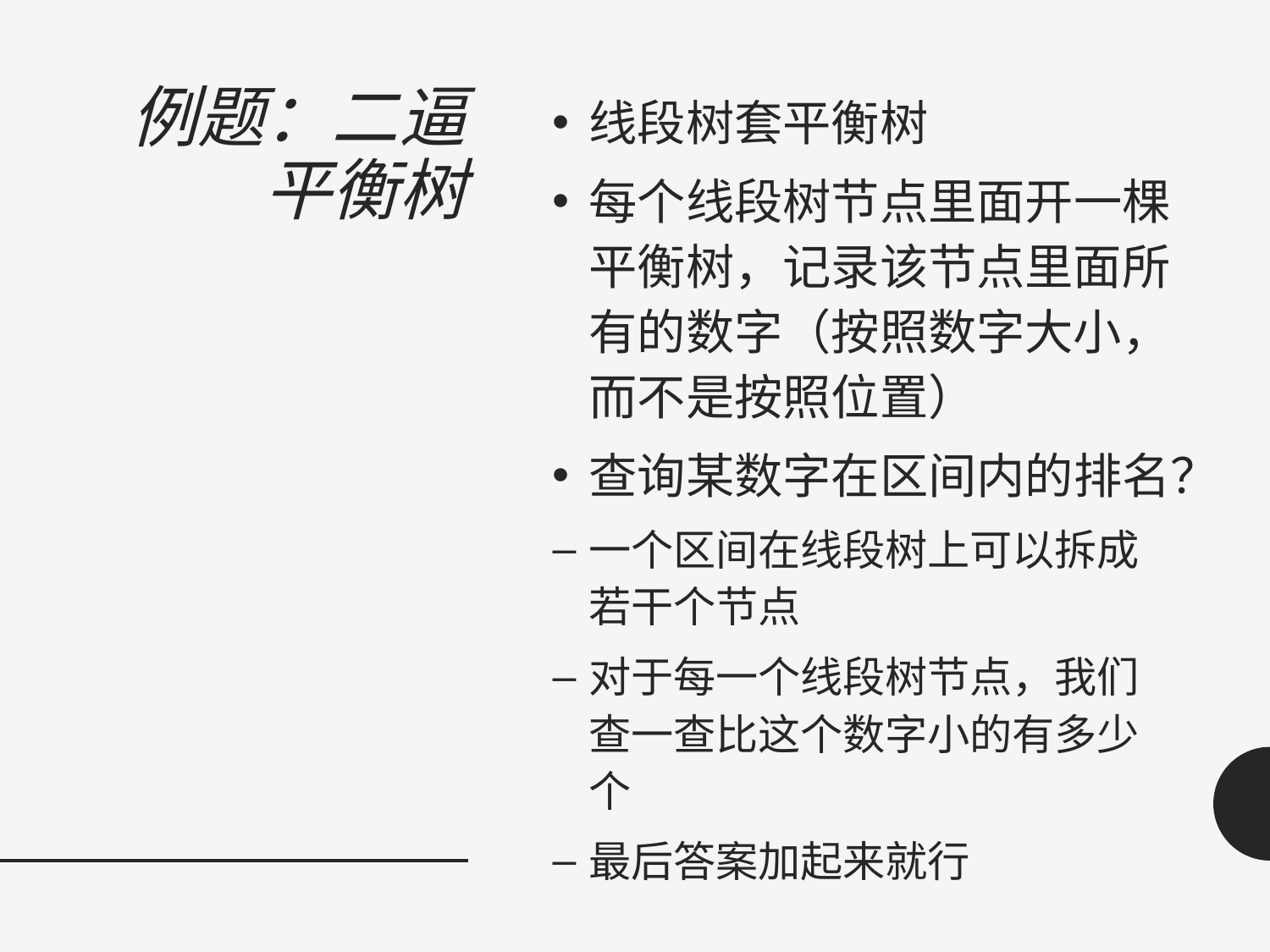

# 例题：二逼平衡树
线段树套平衡树
每个线段树节点里面开一棵平衡树，记录该节点里面所有的数字（按照数字大小，而不是按照位置）
查询某数字在区间内的排名？
一个区间在线段树上可以拆成若干个节点
对于每一个线段树节点，我们查一查比这个数字小的有多少个
最后答案加起来就行